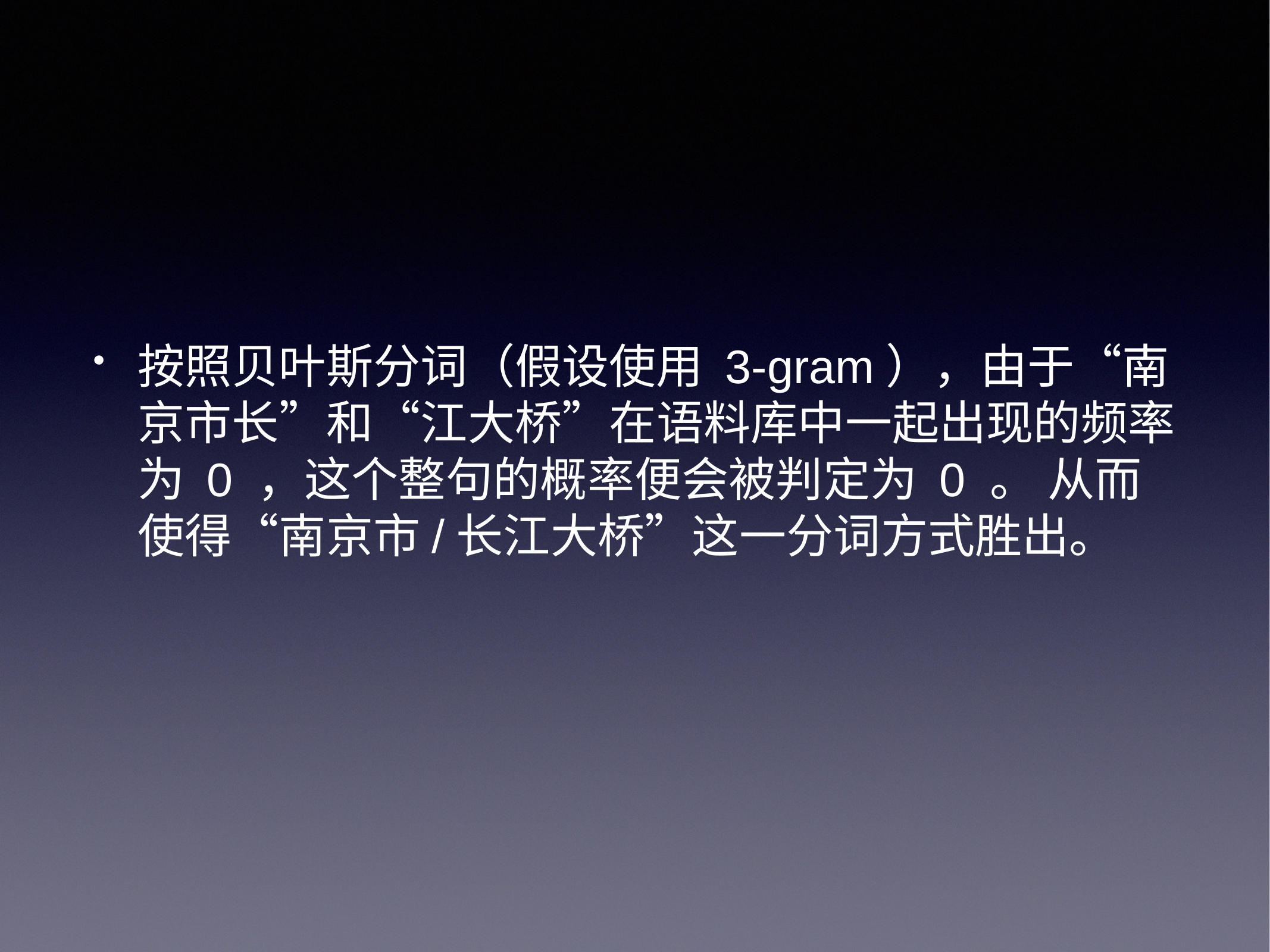

按照贝叶斯分词（假设使用 3-gram），由于“南京市长”和“江大桥”在语料库中一起出现的频率为 0 ，这个整句的概率便会被判定为 0 。 从而使得“南京市/长江大桥”这一分词方式胜出。